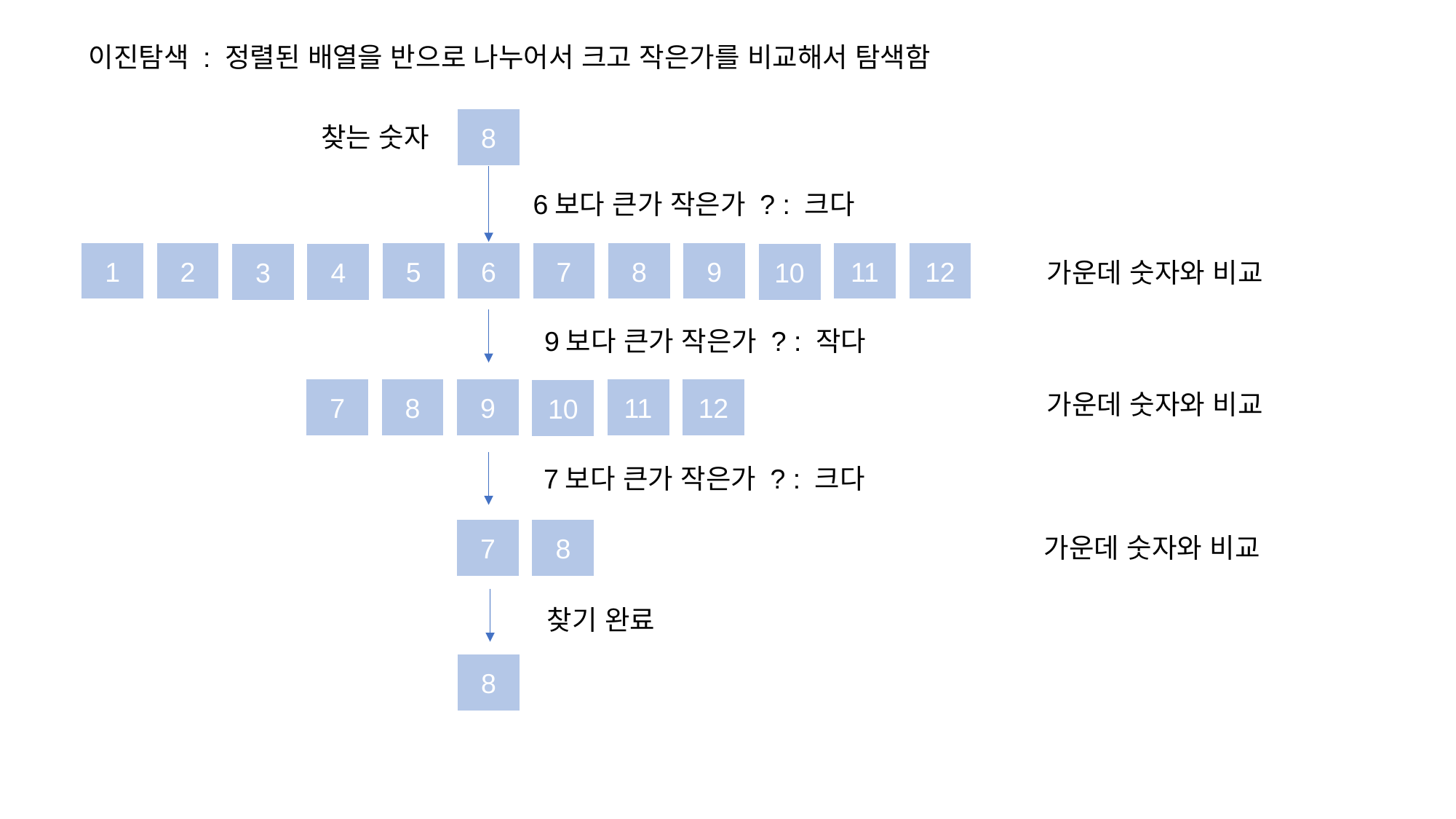

이진탐색 : 정렬된 배열을 반으로 나누어서 크고 작은가를 비교해서 탐색함
8
찾는 숫자
6보다 큰가 작은가 ? : 크다
11
12
7
8
9
1
2
5
6
10
3
4
가운데 숫자와 비교
9보다 큰가 작은가 ? : 작다
11
12
7
8
9
10
가운데 숫자와 비교
7보다 큰가 작은가 ? : 크다
7
8
가운데 숫자와 비교
찾기 완료
8